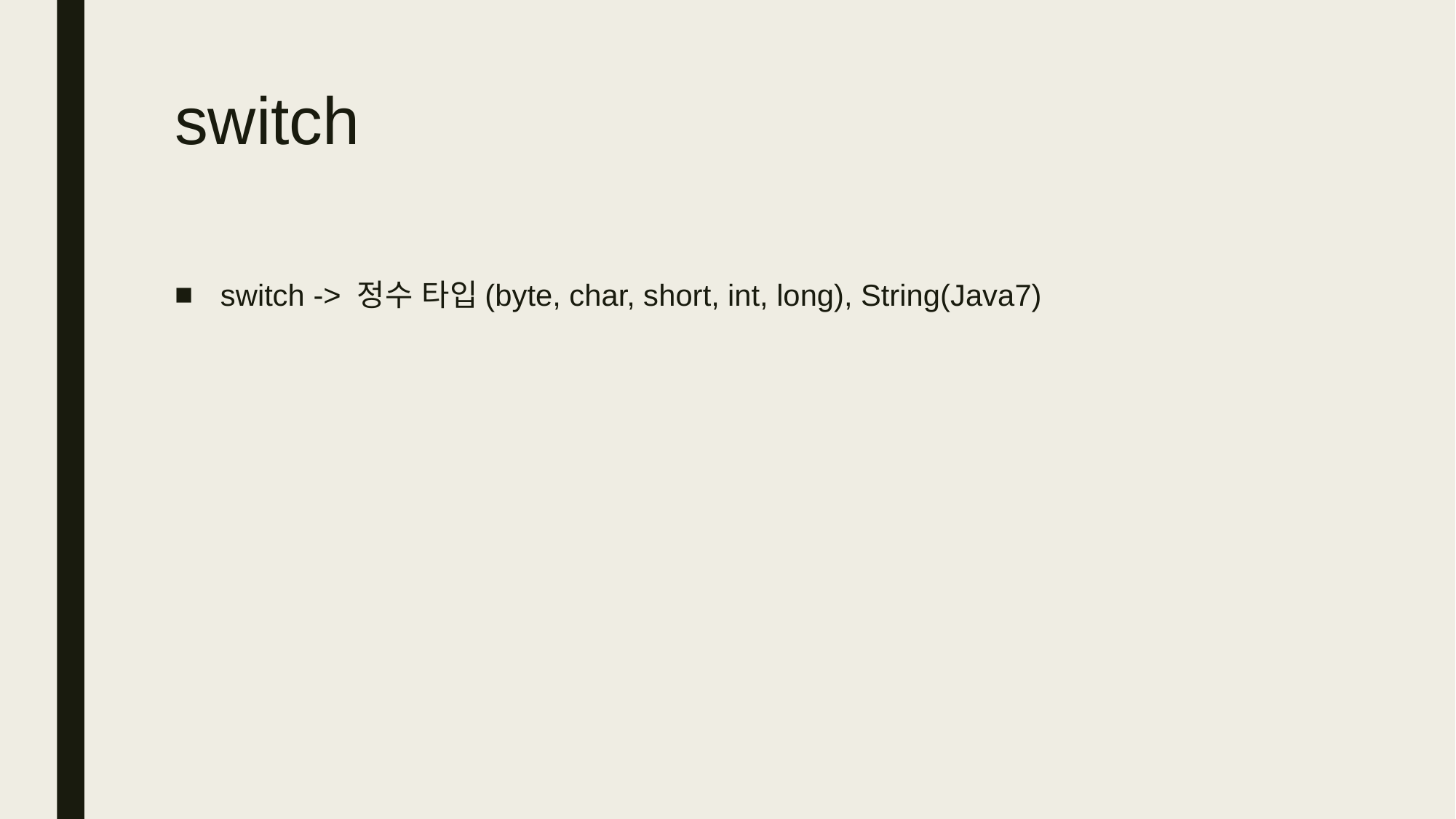

# switch
switch -> 정수 타입(byte, char, short, int, long), String(Java7)